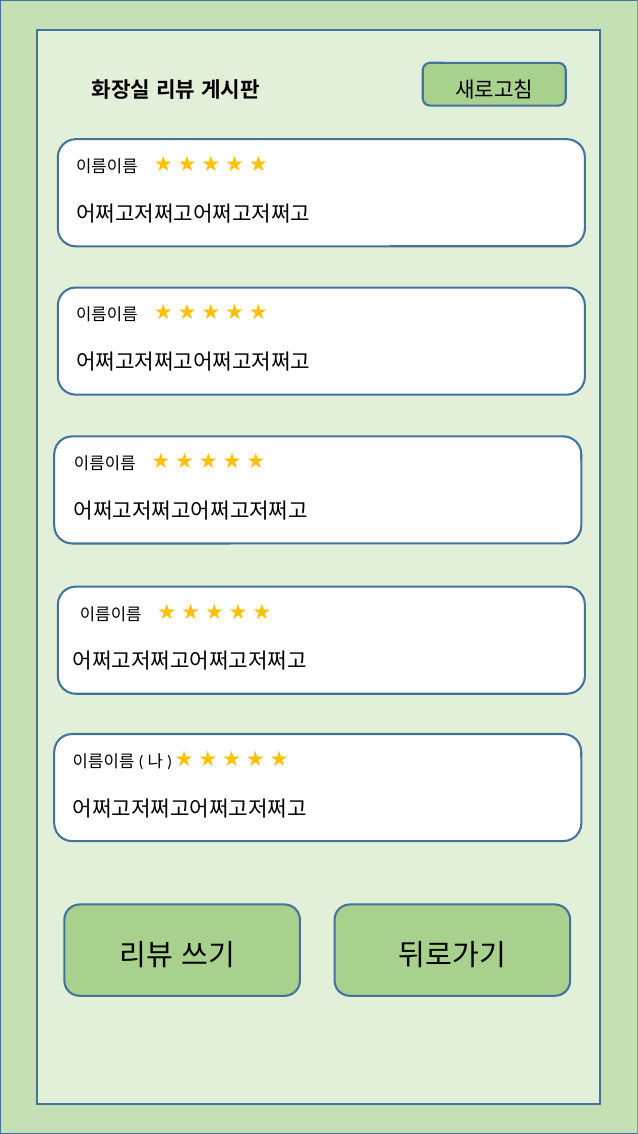

화장실 리뷰 게시판
새로고침

★ ★ ★ ★ ★
이름이름
어쩌고저쩌고어쩌고저쩌고

★ ★ ★ ★ ★
이름이름
어쩌고저쩌고어쩌고저쩌고

★ ★ ★ ★ ★
이름이름
어쩌고저쩌고어쩌고저쩌고

★ ★ ★ ★ ★
이름이름
어쩌고저쩌고어쩌고저쩌고

★ ★ ★ ★ ★
이름이름(나)
어쩌고저쩌고어쩌고저쩌고

리뷰 쓰기
뒤로가기